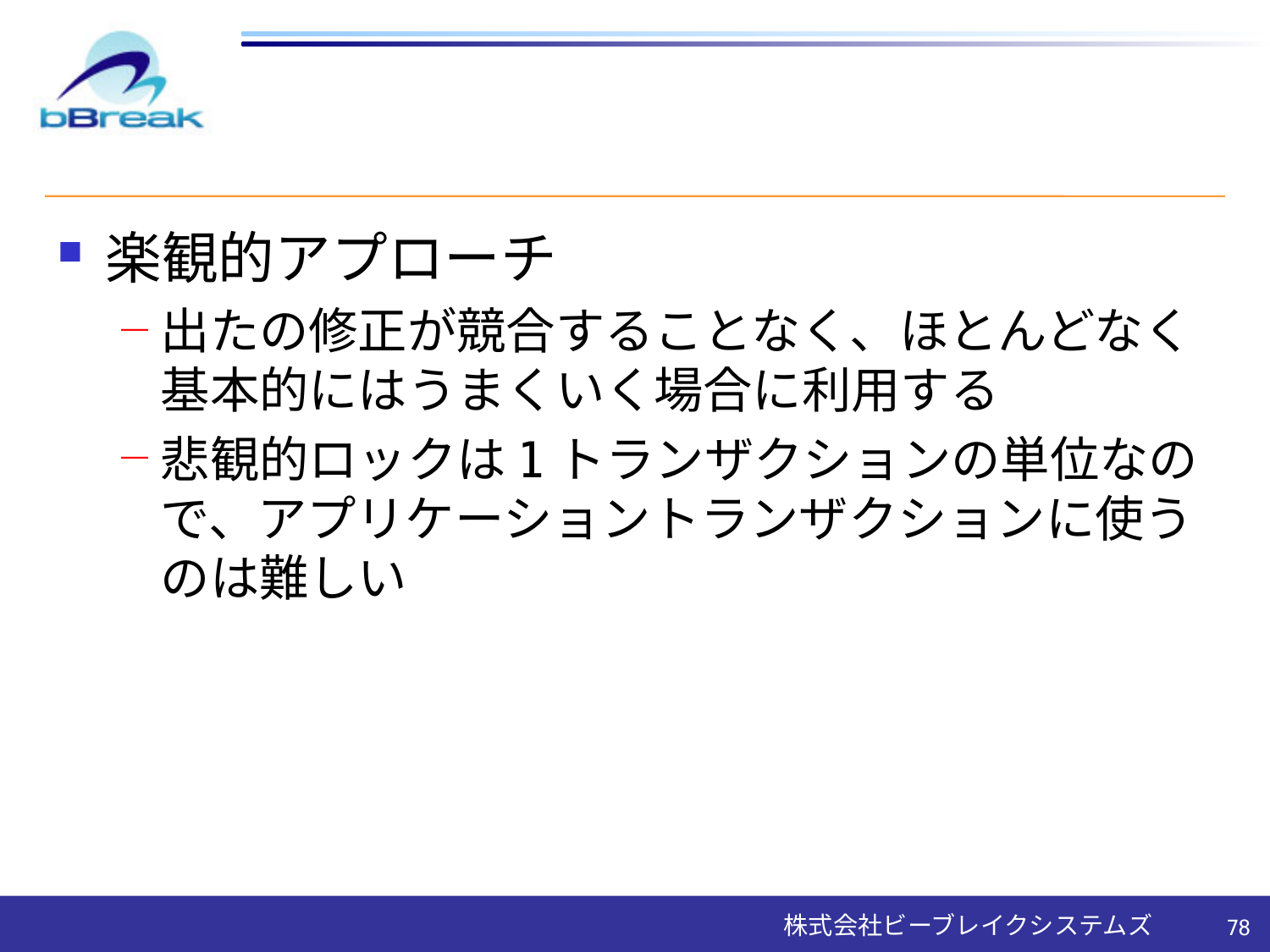

#
楽観的アプローチ
出たの修正が競合することなく、ほとんどなく基本的にはうまくいく場合に利用する
悲観的ロックは1トランザクションの単位なので、アプリケーショントランザクションに使うのは難しい